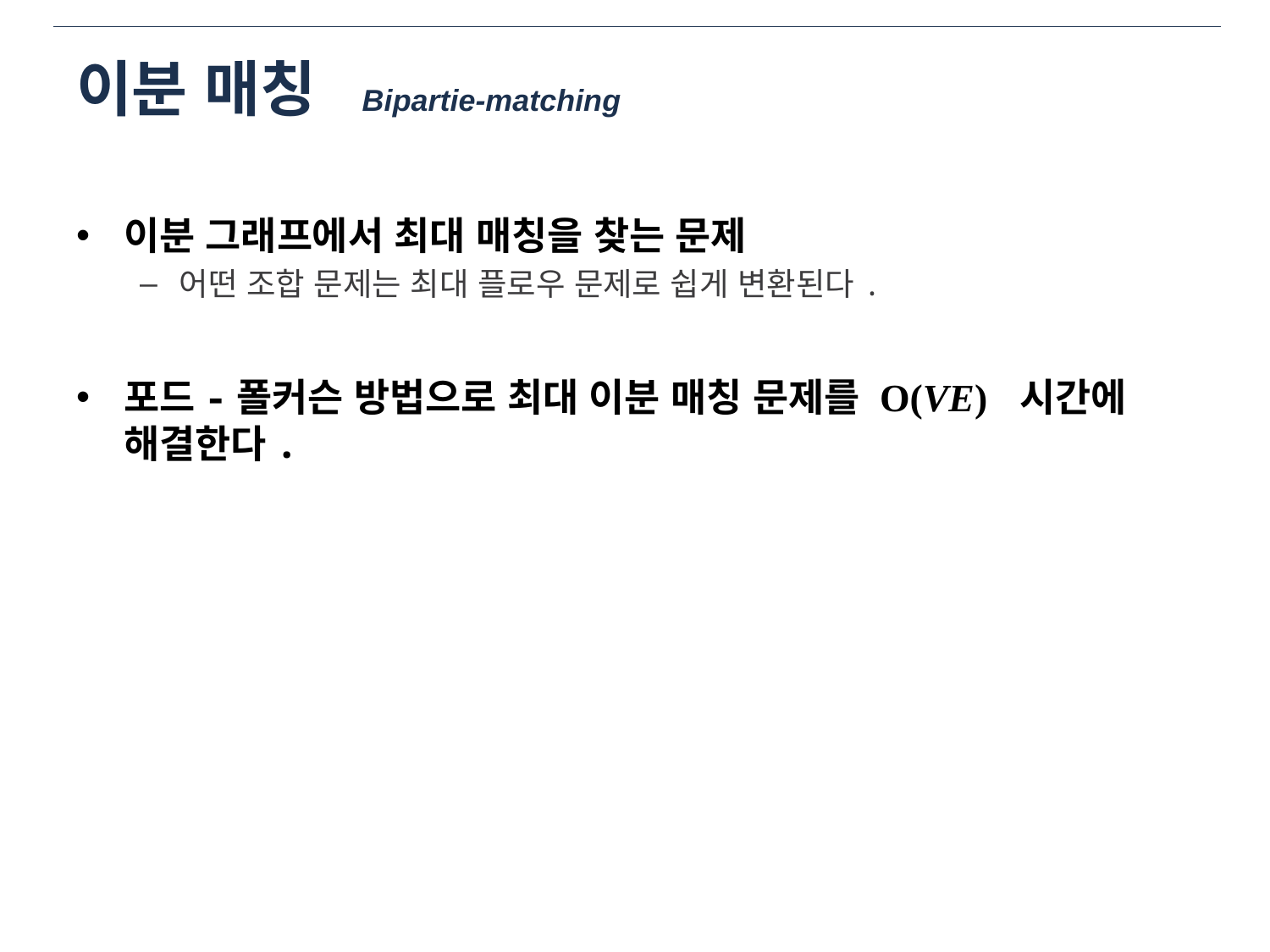

# 이분 매칭  Bipartie-matching

이분 그래프에서 최대 매칭을 찾는 문제
어떤 조합 문제는 최대 플로우 문제로 쉽게 변환된다.

포드-폴커슨 방법으로 최대 이분 매칭 문제를 O(VE) 시간에 해결한다.